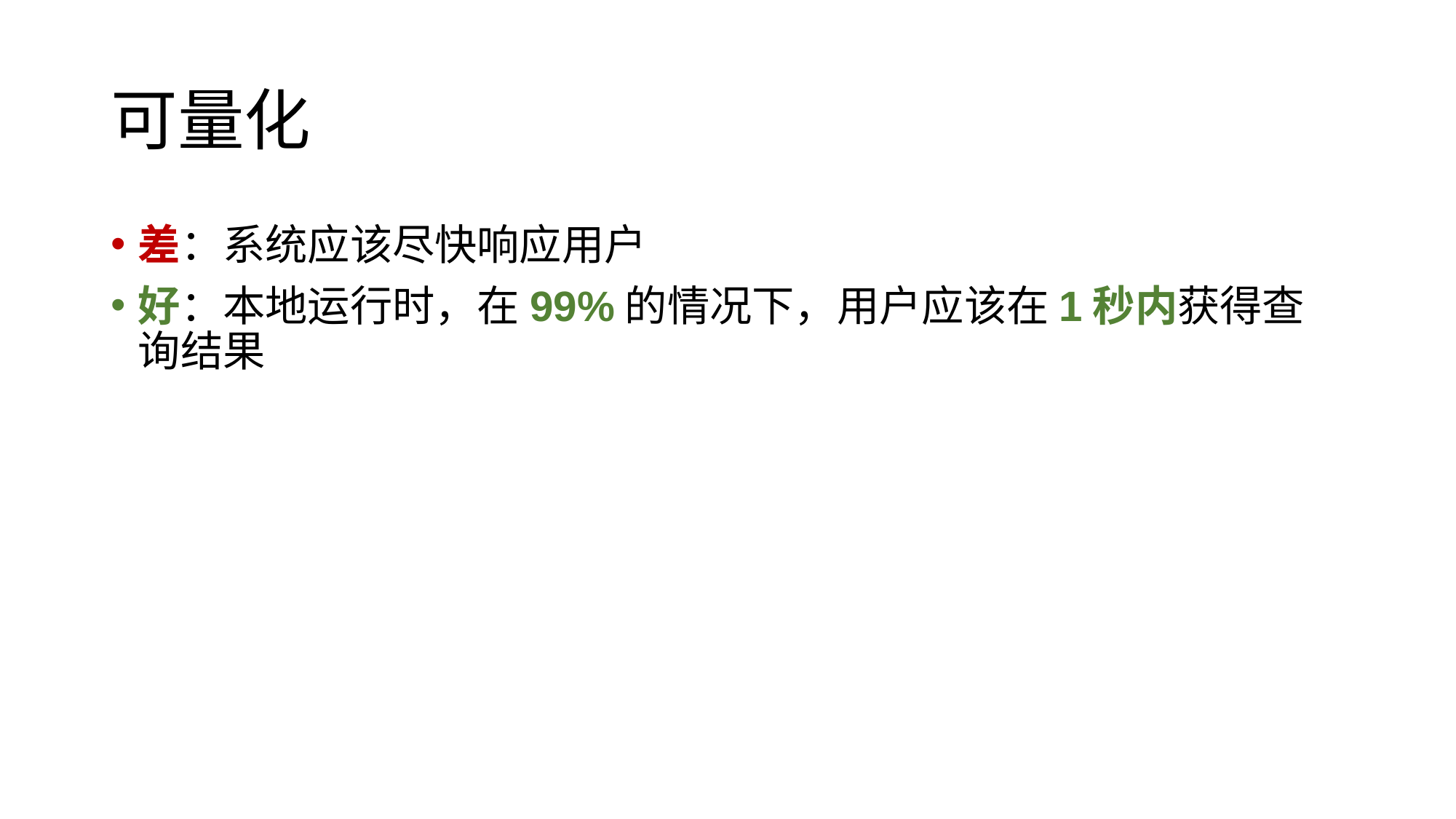

# 可量化
差：系统应该尽快响应用户
好：本地运行时，在99%的情况下，用户应该在1秒内获得查询结果